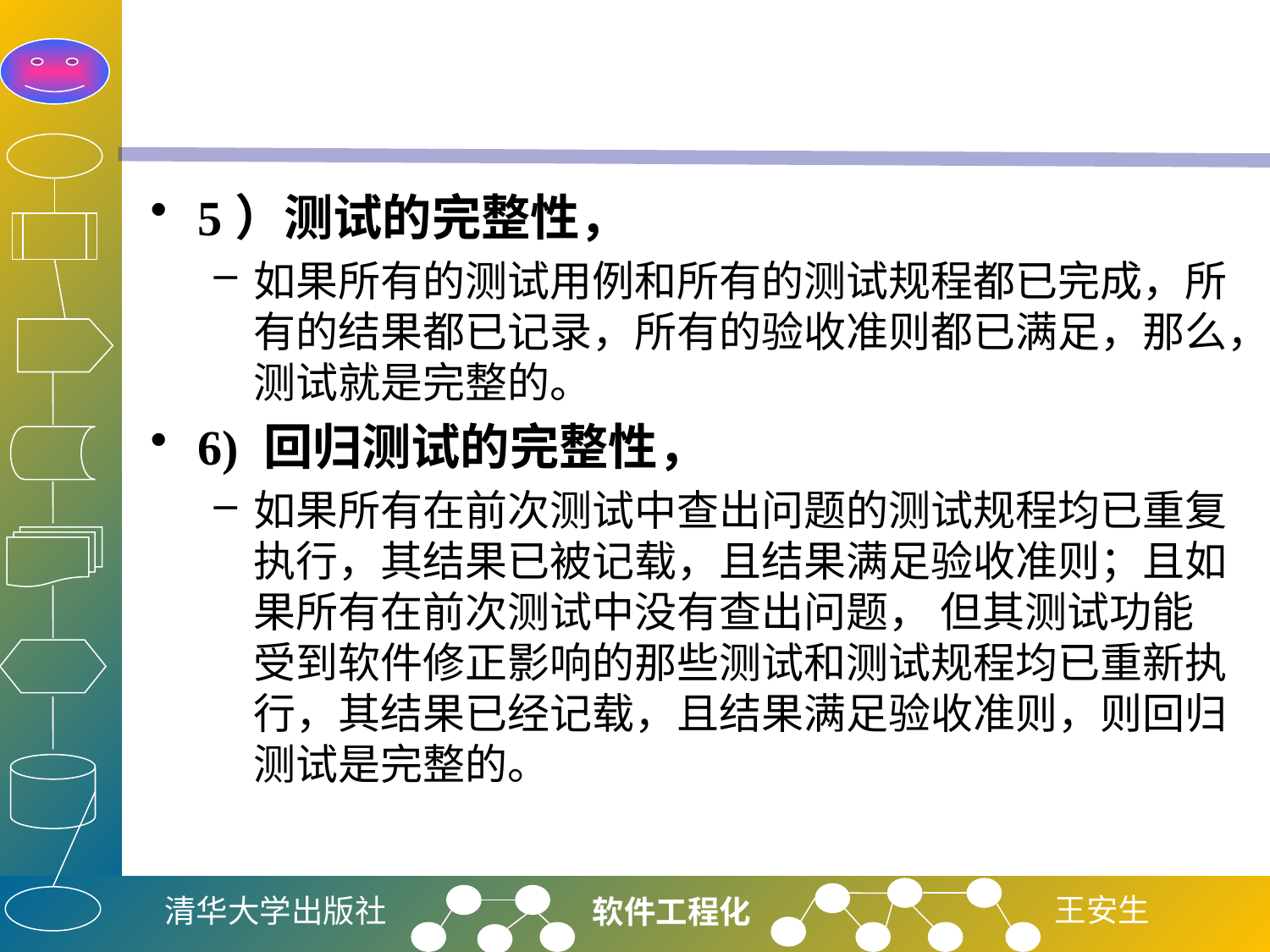

#
5）测试的完整性，
如果所有的测试用例和所有的测试规程都已完成，所有的结果都已记录，所有的验收准则都已满足，那么，测试就是完整的。
6) 回归测试的完整性，
如果所有在前次测试中查出问题的测试规程均已重复执行，其结果已被记载，且结果满足验收准则；且如果所有在前次测试中没有查出问题， 但其测试功能受到软件修正影响的那些测试和测试规程均已重新执行，其结果已经记载，且结果满足验收准则，则回归测试是完整的。